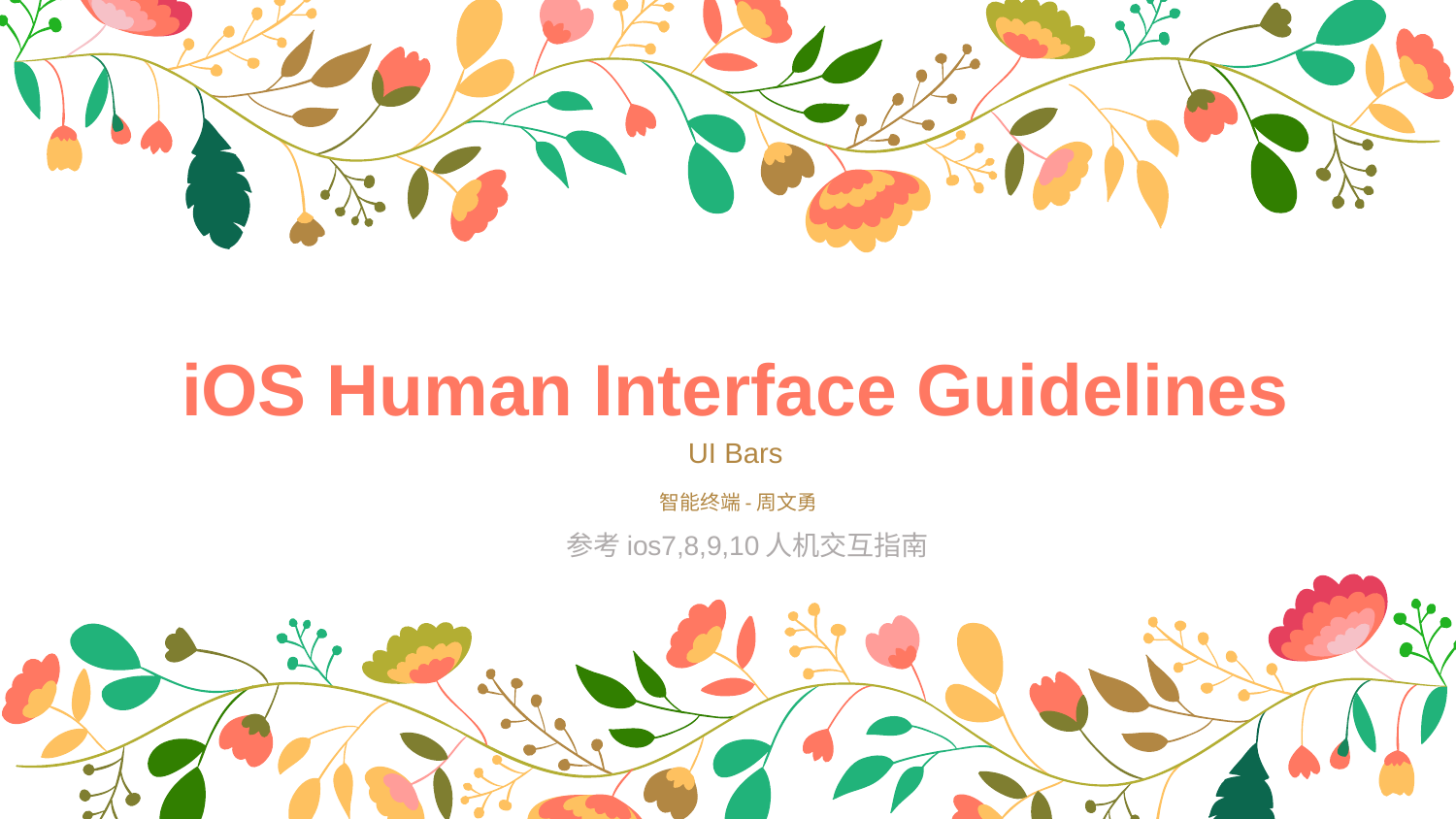

iOS Human Interface Guidelines
UI Bars
智能终端-周文勇
参考ios7,8,9,10人机交互指南